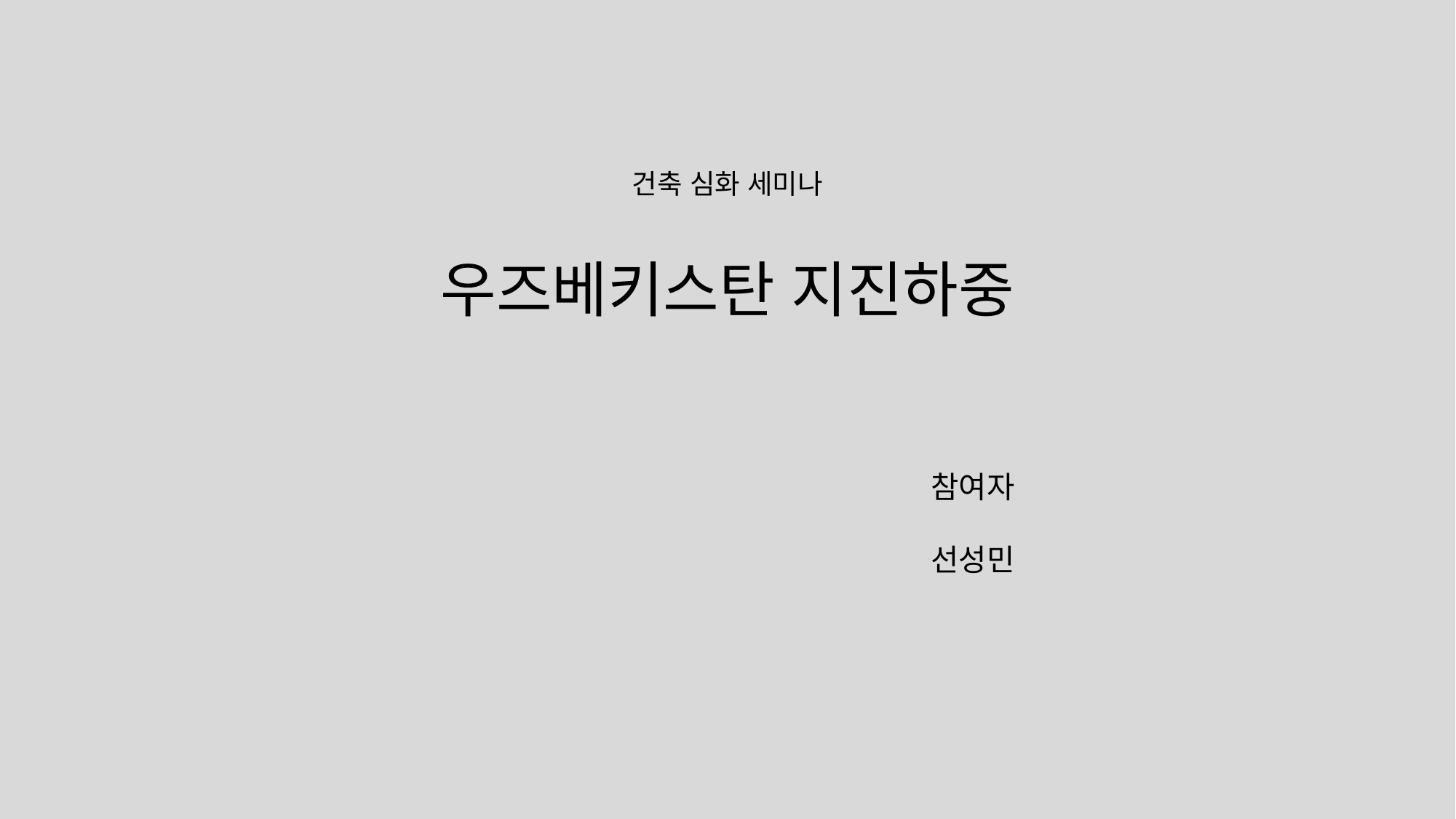

건축 심화 세미나
우즈베키스탄 지진하중
참여자

선성민